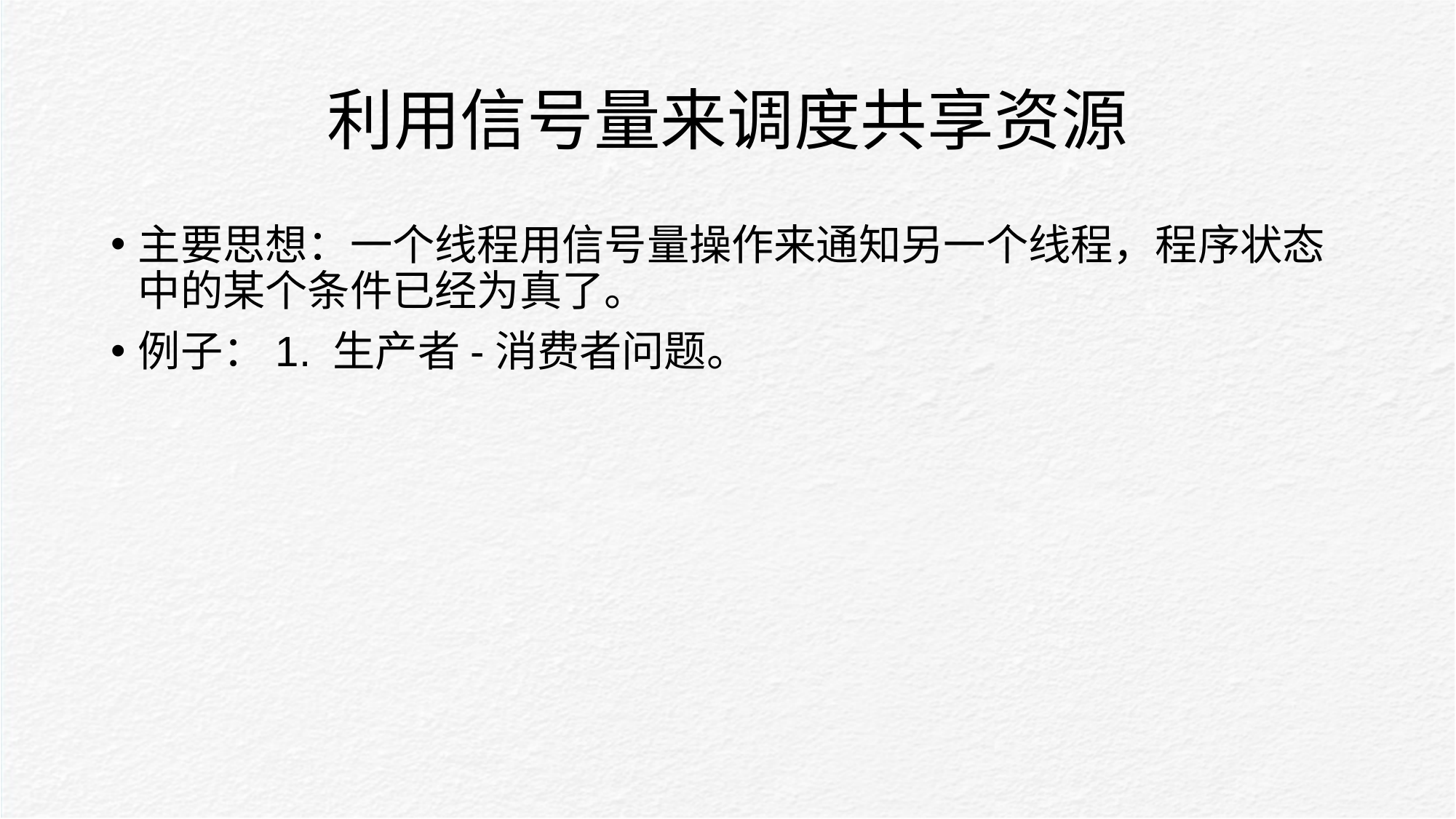

# 利用信号量来调度共享资源
主要思想：一个线程用信号量操作来通知另一个线程，程序状态中的某个条件已经为真了。
例子：1. 生产者-消费者问题。